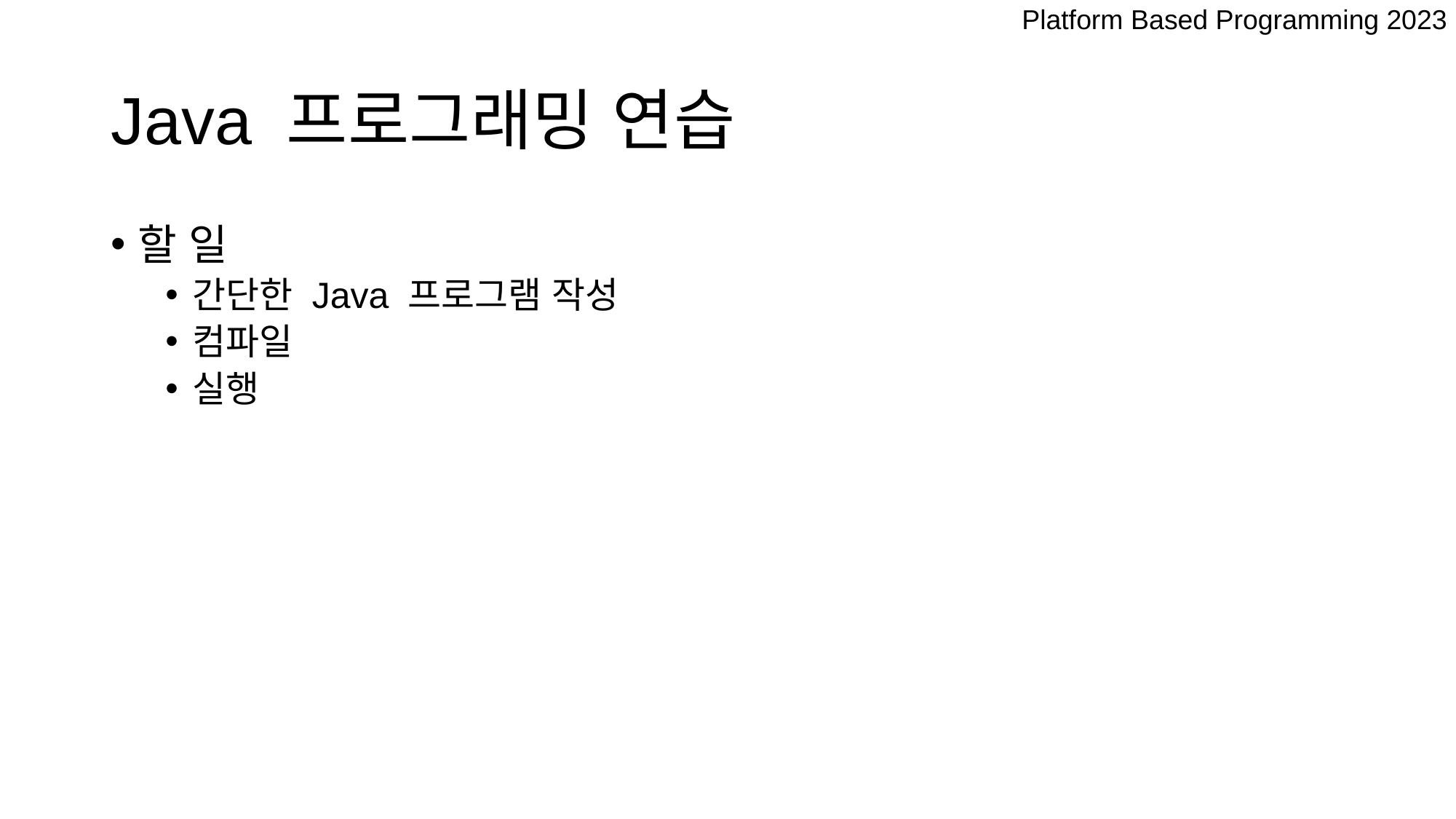

Platform Based Programming 2023
# Java 프로그래밍 연습
할 일
간단한 Java 프로그램 작성
컴파일
실행